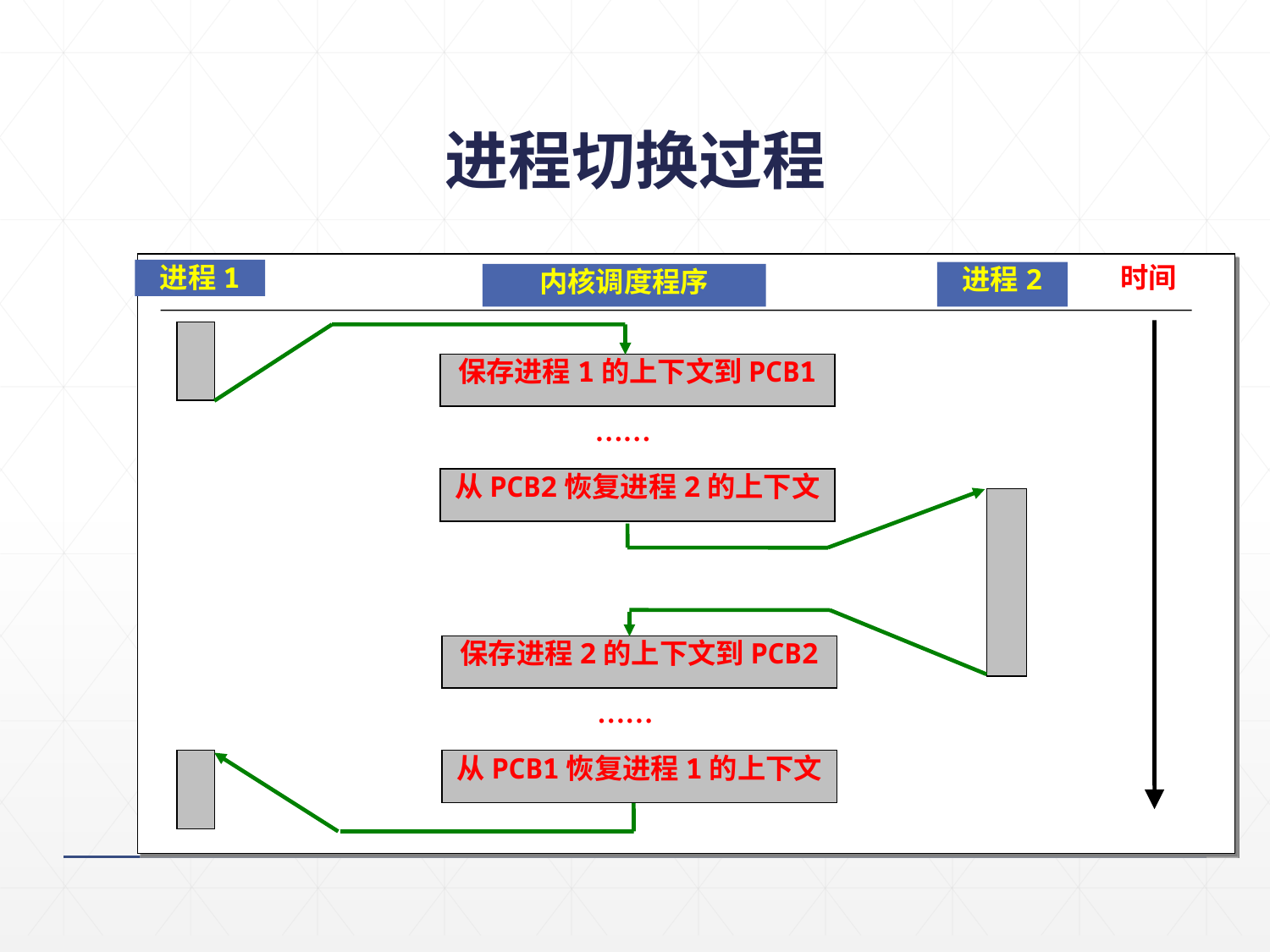

进程切换过程

进程1
时间
进程2
内核调度程序

保存进程1的上下文到PCB1
……
从PCB2恢复进程2的上下文

保存进程2的上下文到PCB2
……

从PCB1恢复进程1的上下文